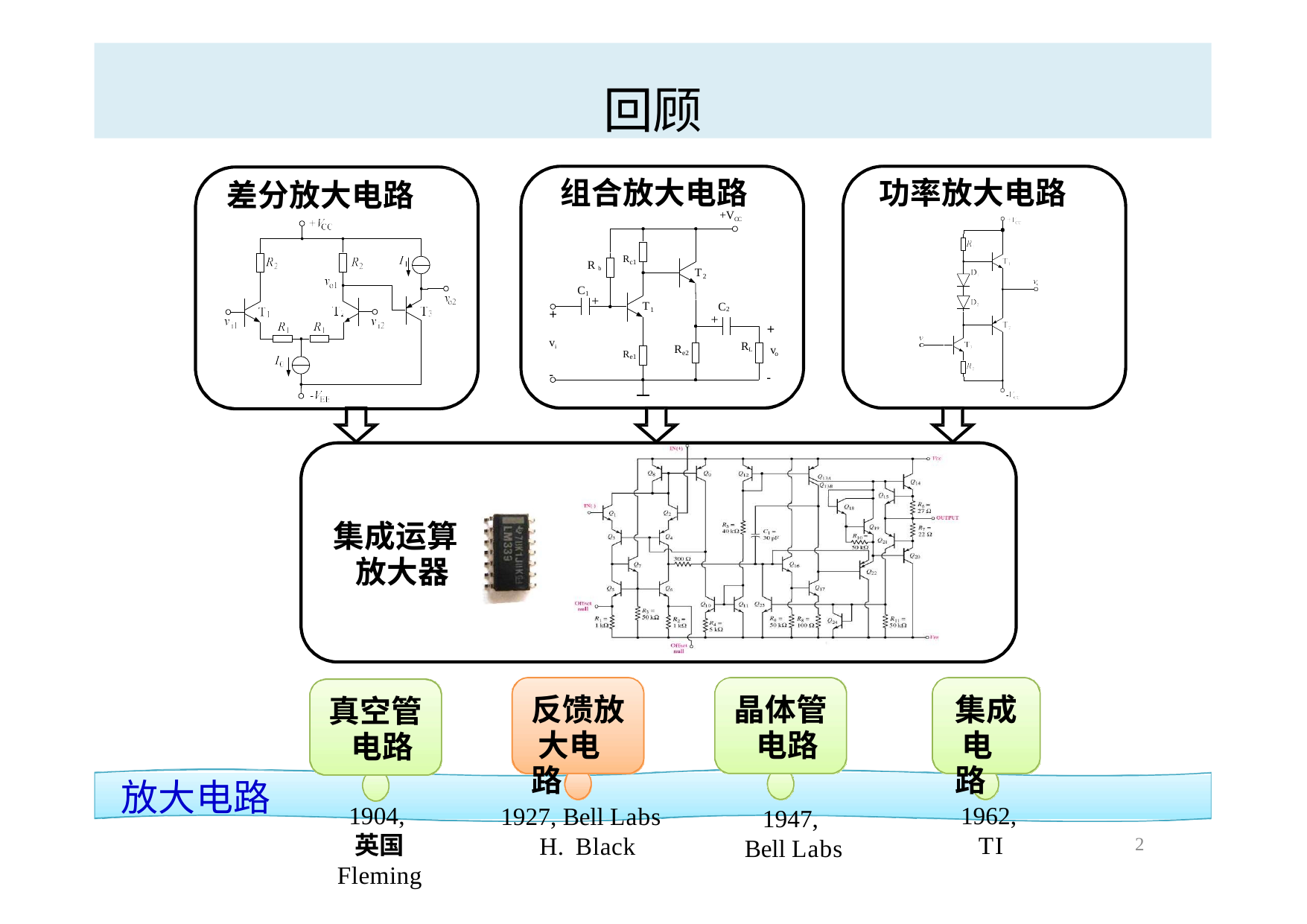

回顾

组合放大电路	功率放大电路
+VCC
差分放大电路

Rc1

R b
C1

T

2

+

T

C2
+

1
+

+

vi

RL

R

Re1
v

e2

o

-

-

集成运算  放大器

反馈放  大电路
晶体管  电路
集成  电路
真空管  电路

放大电路

1904,
英国 Fleming
1962,  TI
1927, Bell Labs  H. Black
1947,
Bell Labs

2